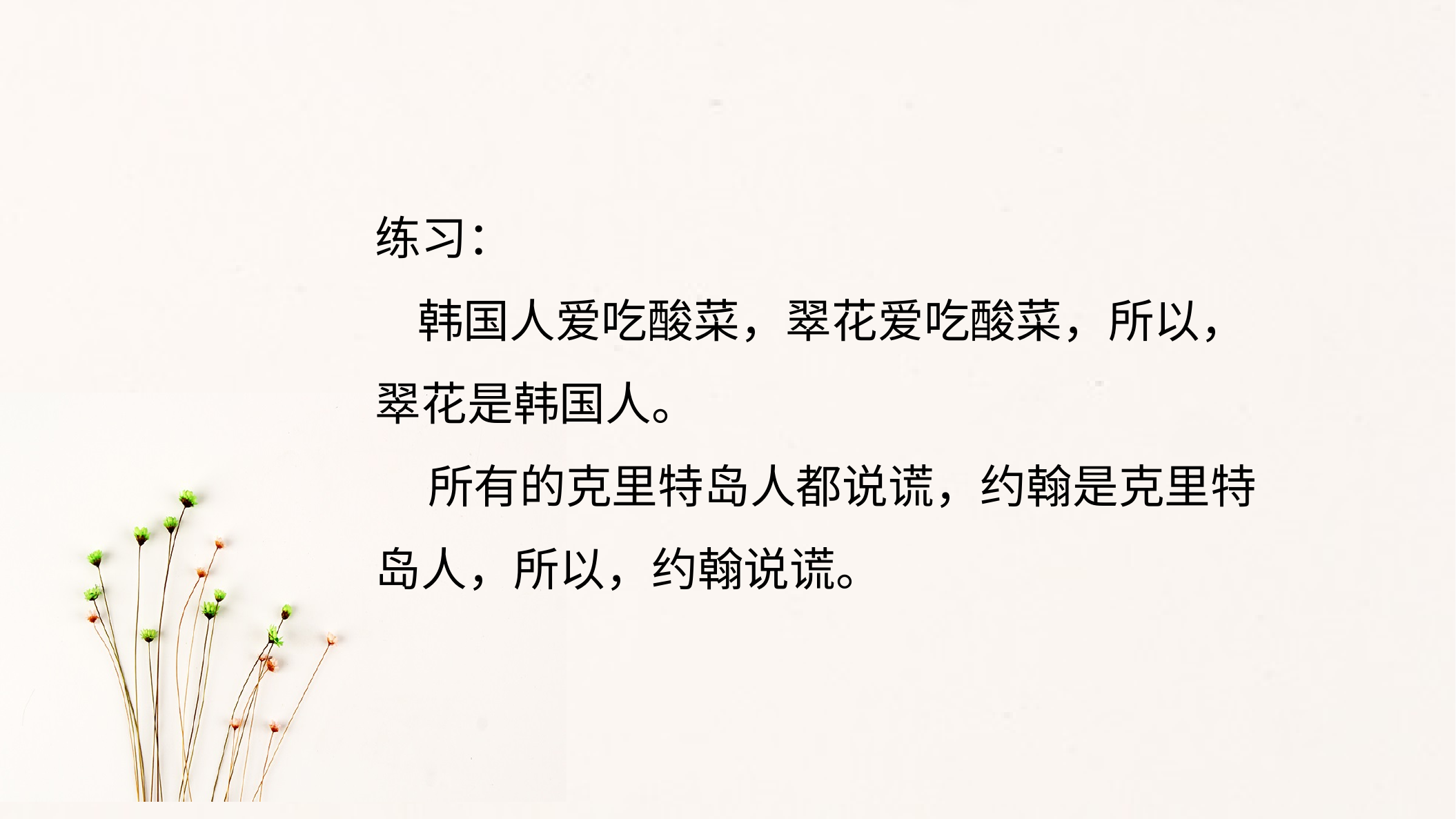

练习：
   韩国人爱吃酸菜，翠花爱吃酸菜，所以，翠花是韩国人。
    所有的克里特岛人都说谎，约翰是克里特岛人，所以，约翰说谎。